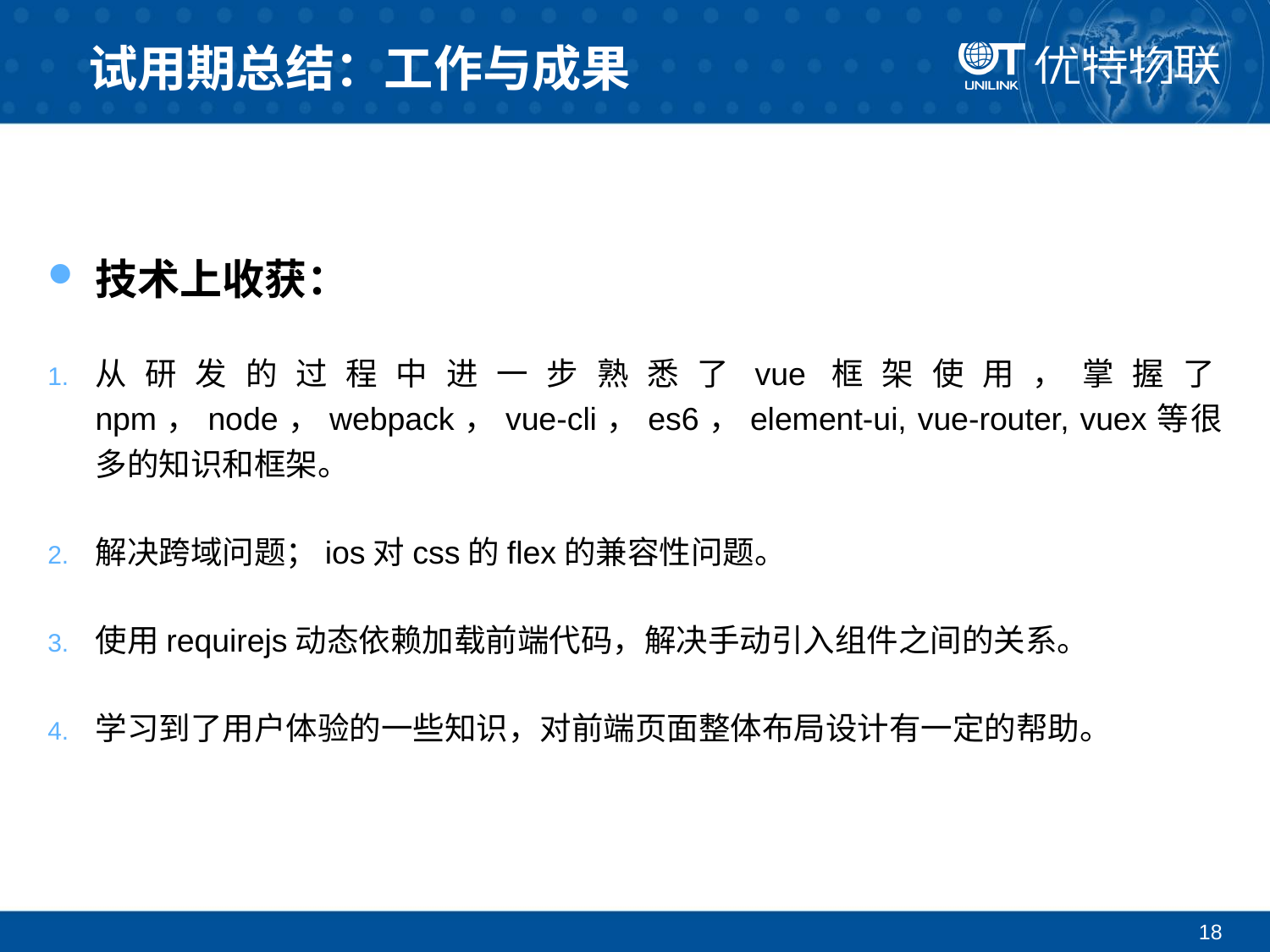

# 试用期总结：工作与成果
技术上收获：
从研发的过程中进一步熟悉了vue框架使用，掌握了npm，node，webpack，vue-cli，es6，element-ui, vue-router, vuex等很多的知识和框架。
解决跨域问题；ios对css的flex的兼容性问题。
使用requirejs动态依赖加载前端代码，解决手动引入组件之间的关系。
学习到了用户体验的一些知识，对前端页面整体布局设计有一定的帮助。
18